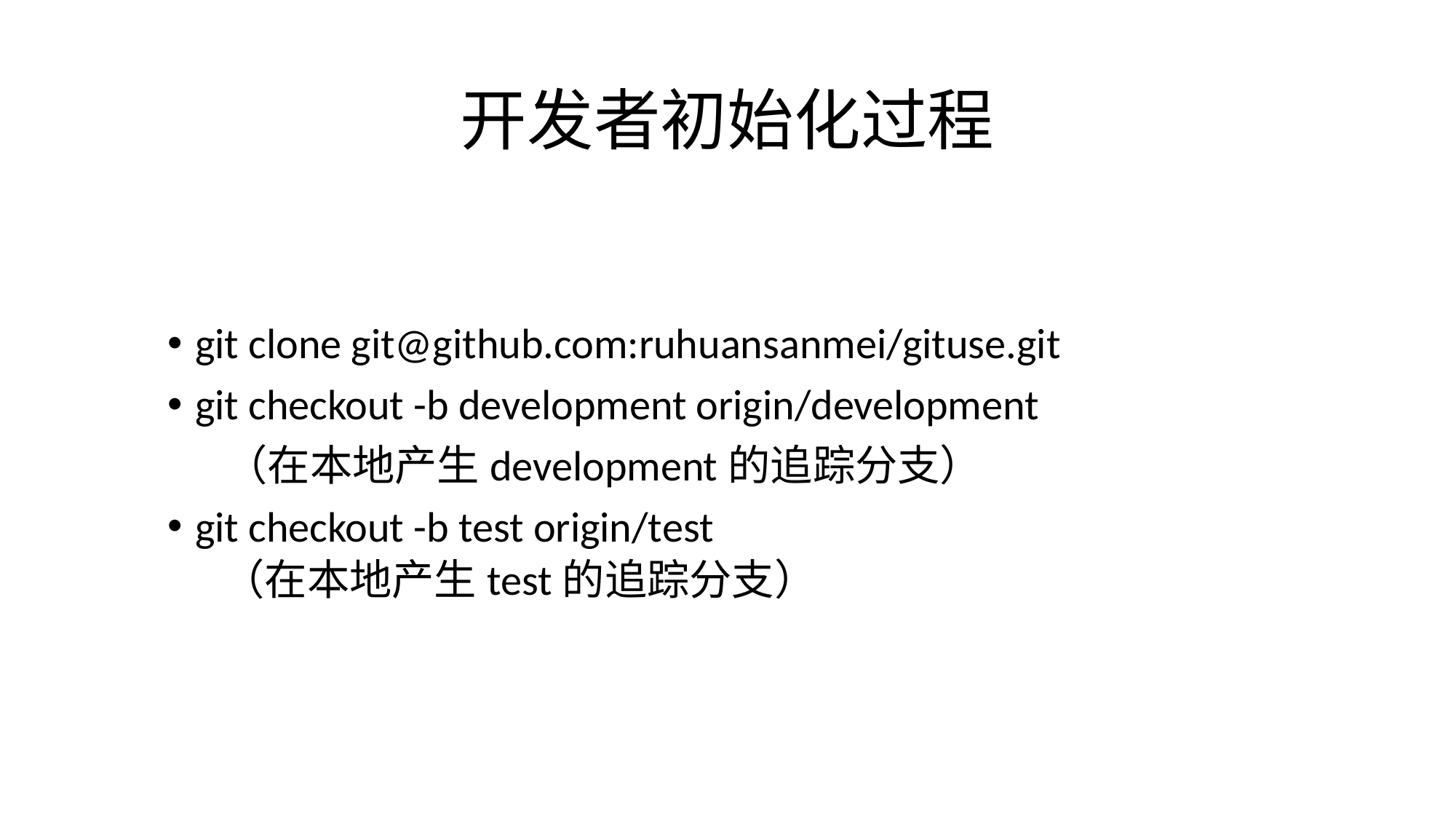

# 开发者初始化过程
git clone git@github.com:ruhuansanmei/gituse.git
git checkout -b development origin/development
     （在本地产生development的追踪分支）
git checkout -b test origin/test
（在本地产生test的追踪分支）